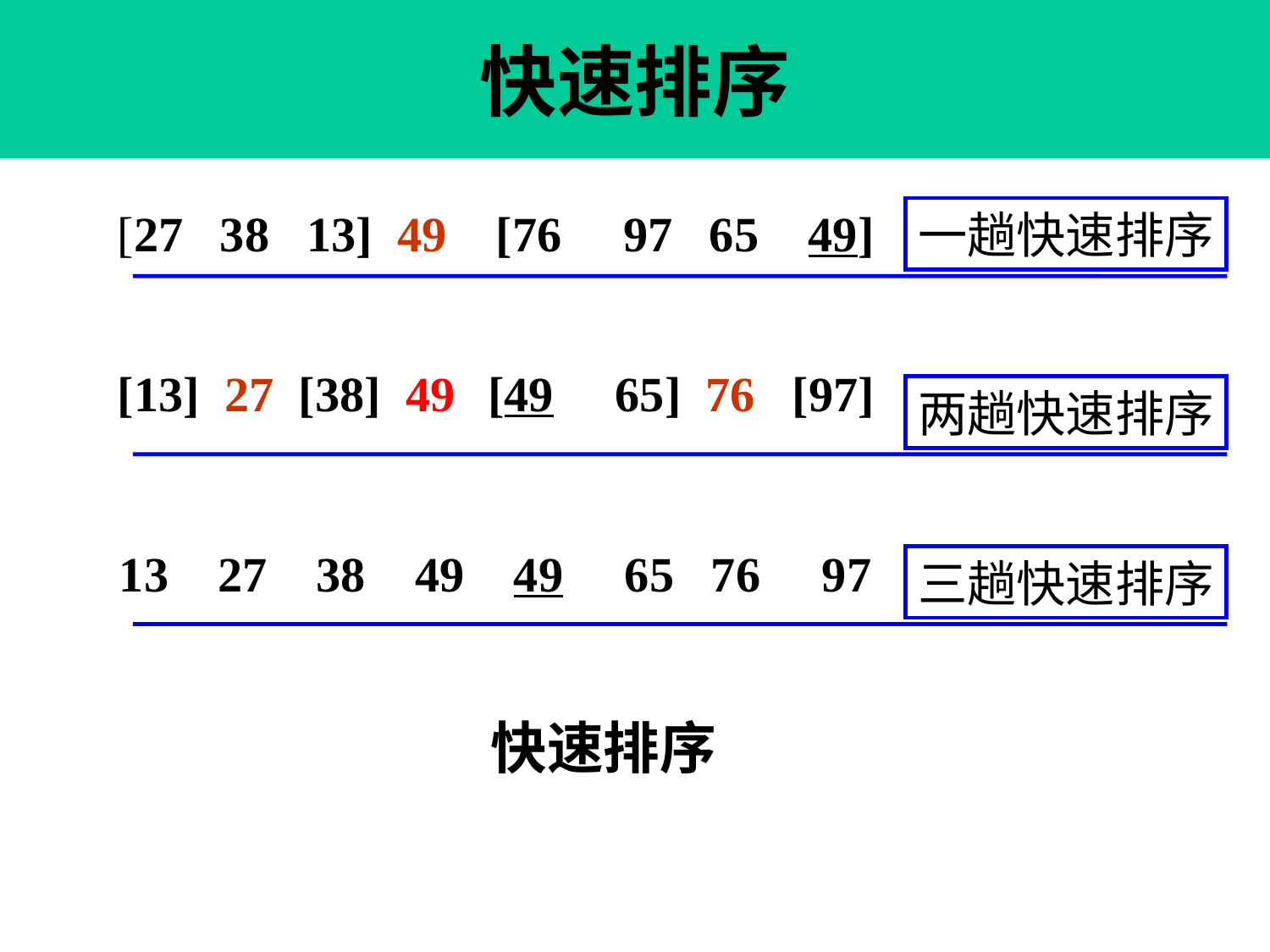

快速排序
[27   38   13]  49    [76     97   65    49]
一趟快速排序

[13]  27  [38]  49
[49     65]  76   [97]
两趟快速排序

13    27    38    49    49     65   76     97
三趟快速排序

快速排序